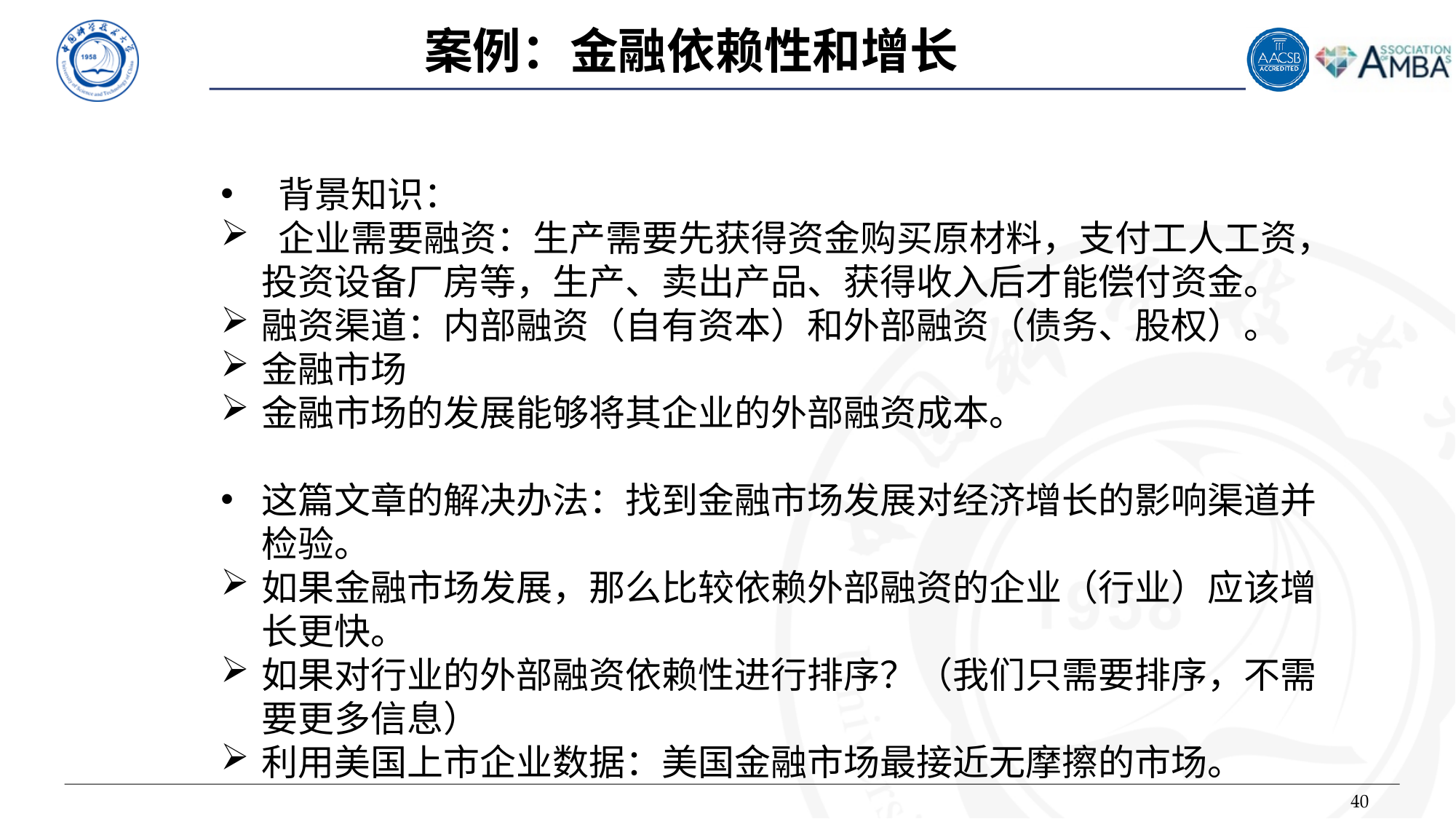

案例：金融依赖性和增长

 背景知识：
 企业需要融资：生产需要先获得资金购买原材料，支付工人工资，投资设备厂房等，生产、卖出产品、获得收入后才能偿付资金。
融资渠道：内部融资（自有资本）和外部融资（债务、股权）。
金融市场
金融市场的发展能够将其企业的外部融资成本。

这篇文章的解决办法：找到金融市场发展对经济增长的影响渠道并检验。
如果金融市场发展，那么比较依赖外部融资的企业（行业）应该增长更快。
如果对行业的外部融资依赖性进行排序？（我们只需要排序，不需要更多信息）
利用美国上市企业数据：美国金融市场最接近无摩擦的市场。